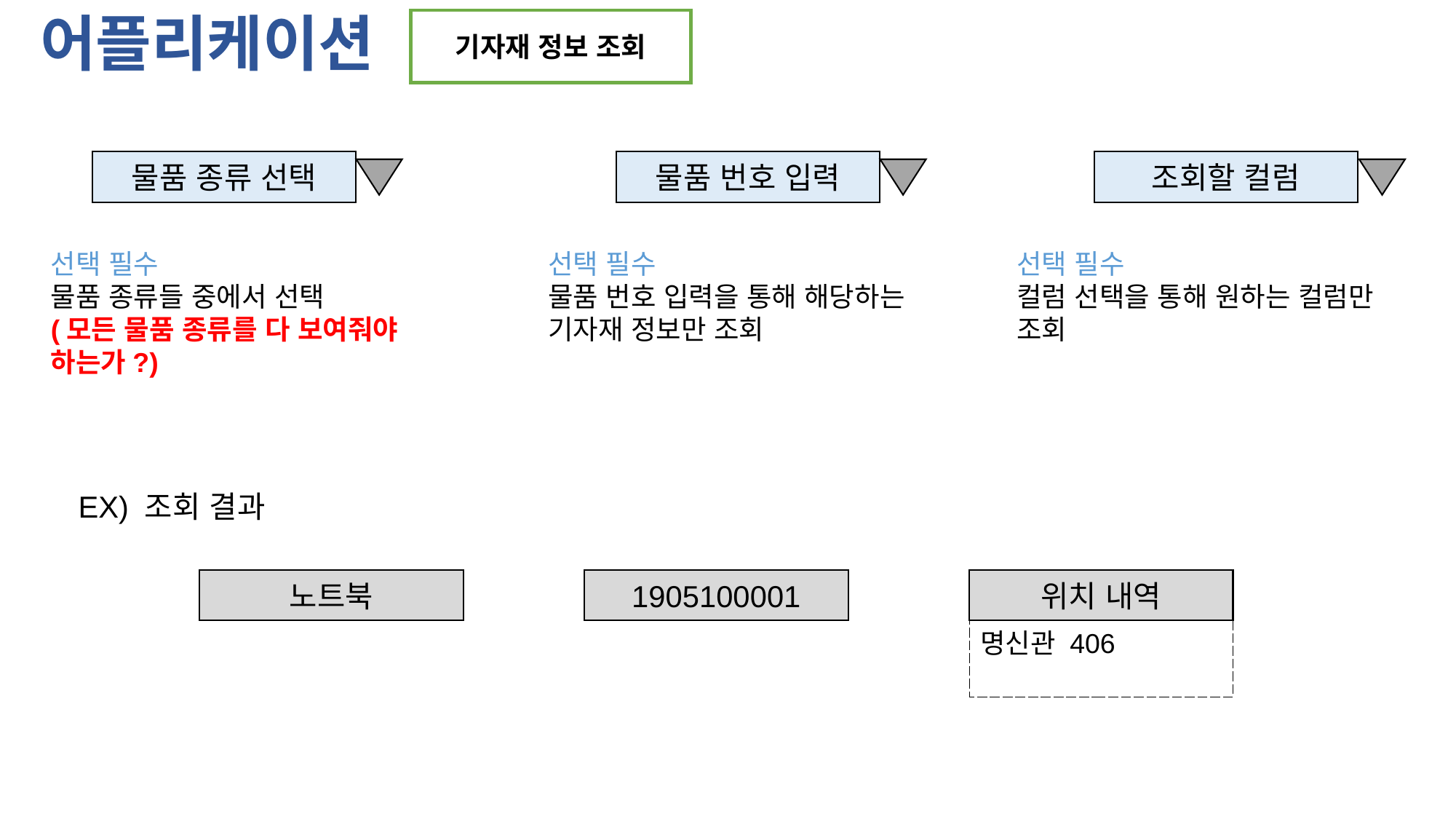

어플리케이션
기자재 정보 조회
물품 종류 선택
물품 번호 입력
조회할 컬럼

선택 필수
물품 종류들 중에서 선택
(모든 물품 종류를 다 보여줘야 하는가?)

선택 필수
물품 번호 입력을 통해 해당하는 기자재 정보만 조회

선택 필수
컬럼 선택을 통해 원하는 컬럼만 조회
EX) 조회 결과
노트북
1905100001
위치 내역
명신관 406